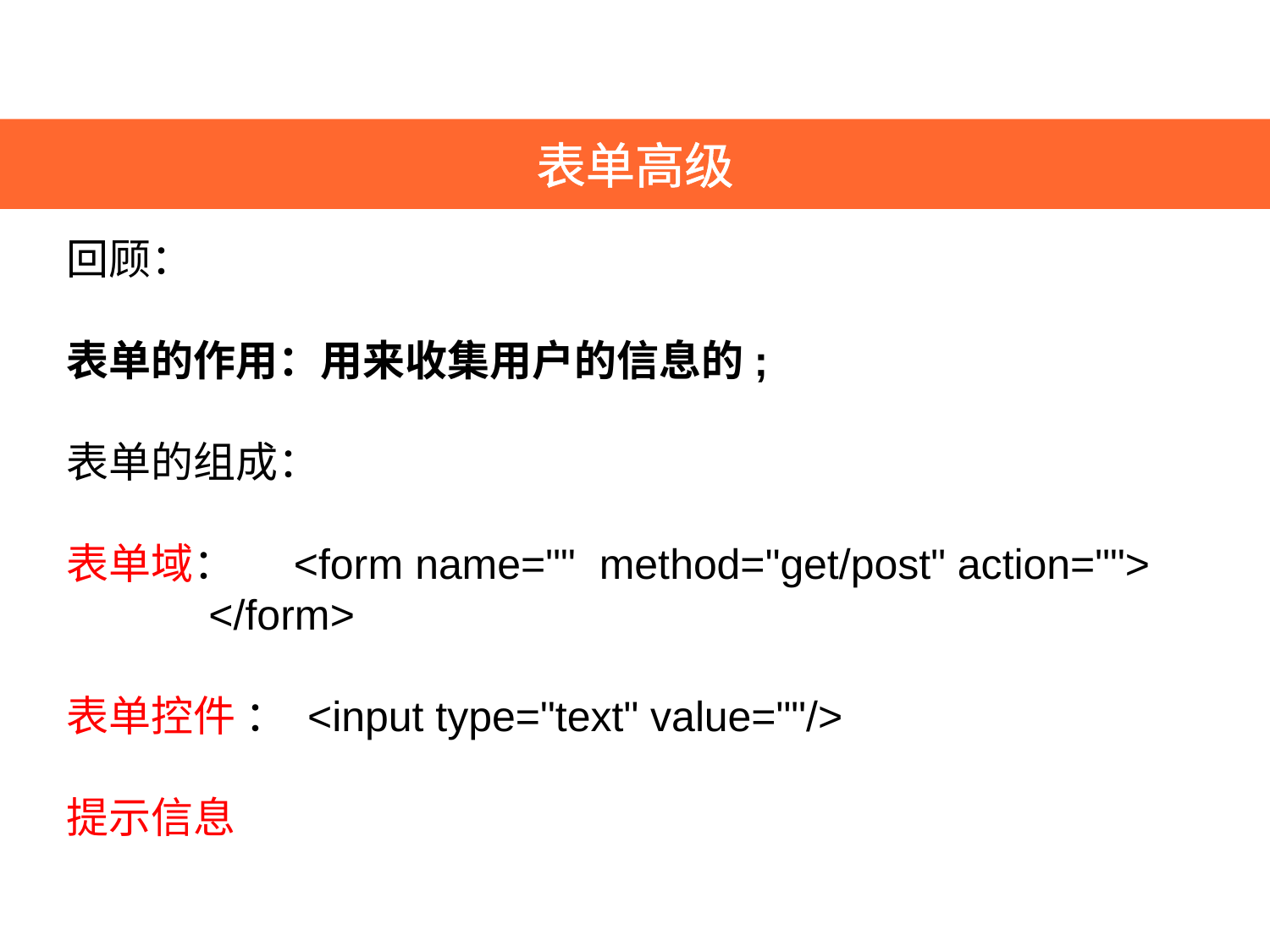

表单高级
回顾：

表单的作用：用来收集用户的信息的;

表单的组成：

表单域：     <form name=""  method="get/post" action="">
            </form>

表单控件 ： <input type="text" value=""/>

提示信息